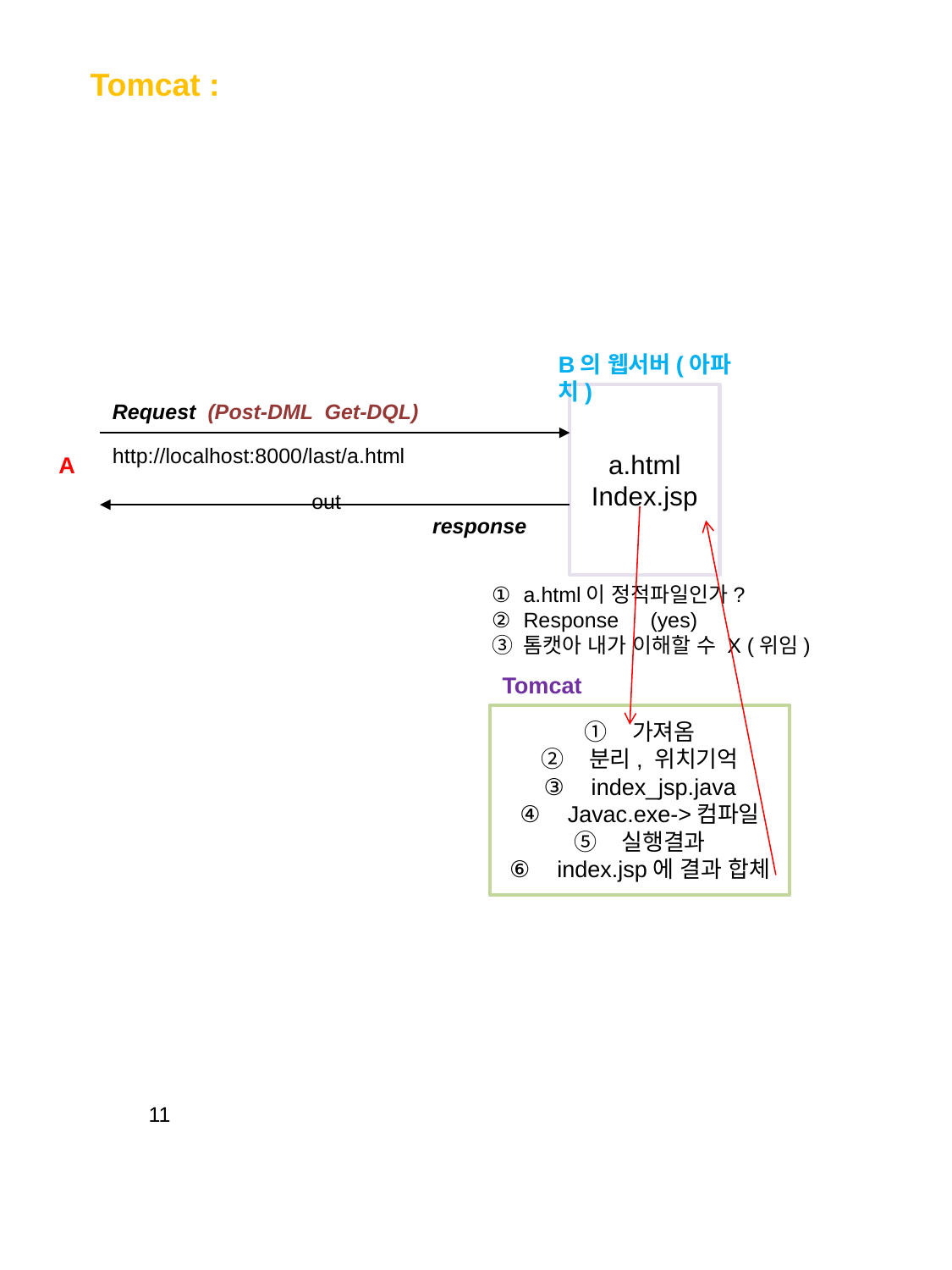

Tomcat :
B의 웹서버(아파치)
a.html
Index.jsp
Request  (Post-DML  Get-DQL)
http://localhost:8000/last/a.html
A
out
response
a.html이 정적파일인가?
Response	(yes)
톰캣아 내가 이해할 수 X (위임)
Tomcat
가져옴
분리, 위치기억
index_jsp.java
Javac.exe->컴파일
실행결과
index.jsp에 결과 합체
11